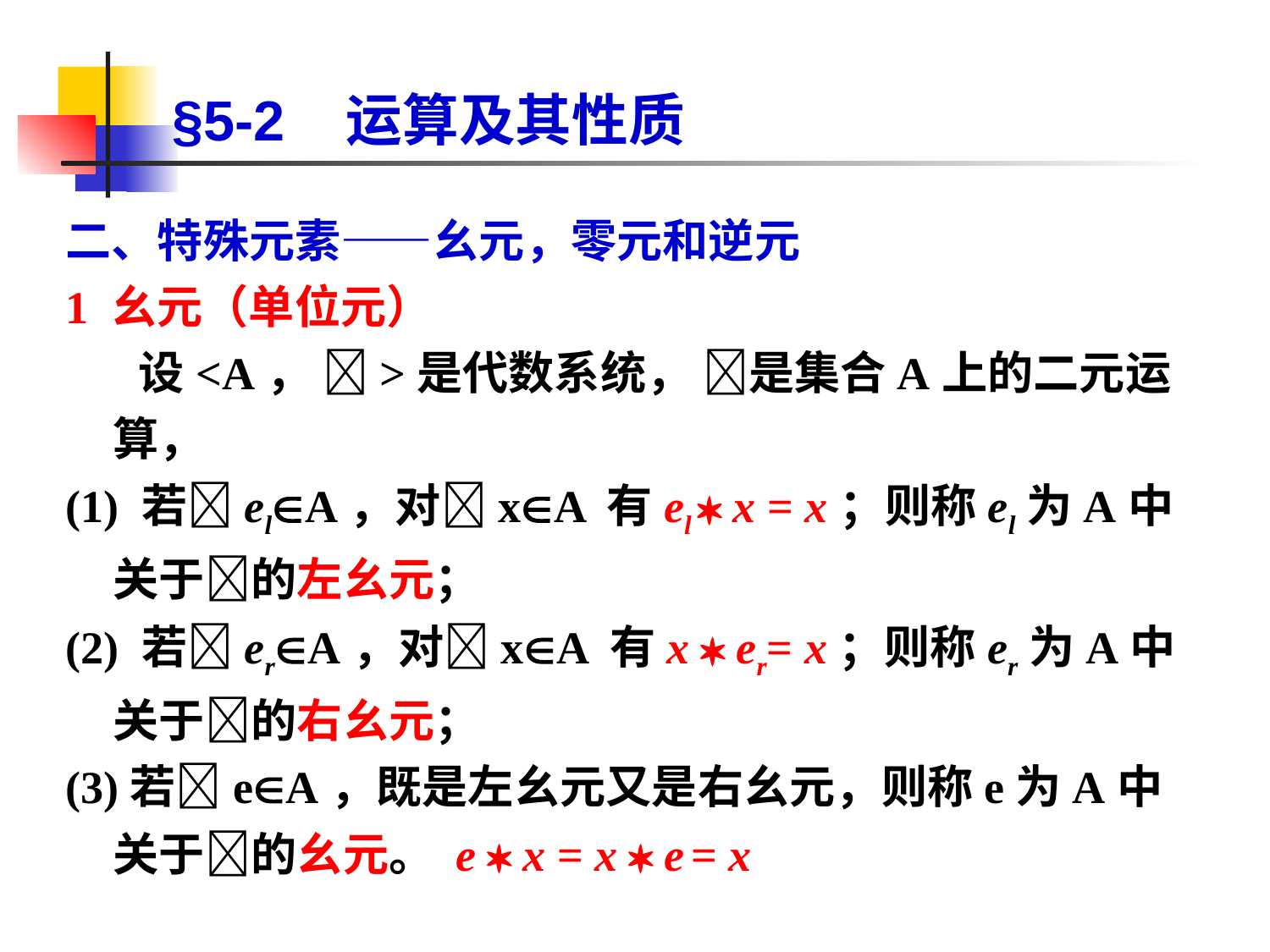

# §5-2   运算及其性质
二、特殊元素——幺元，零元和逆元
1 幺元（单位元）
      设<A， ∗>是代数系统， ∗是集合A上的二元运算，
(1) 若∃el∈A，对∀x∈A 有el ∗ x = x；则称el为A中关于∗的左幺元；
(2) 若∃er∈A，对∀x∈A 有x ∗ er= x；则称er为A中关于∗的右幺元；
(3)若∃e∈A，既是左幺元又是右幺元，则称e为A中关于∗的幺元。 e ∗ x = x ∗ e = x
21